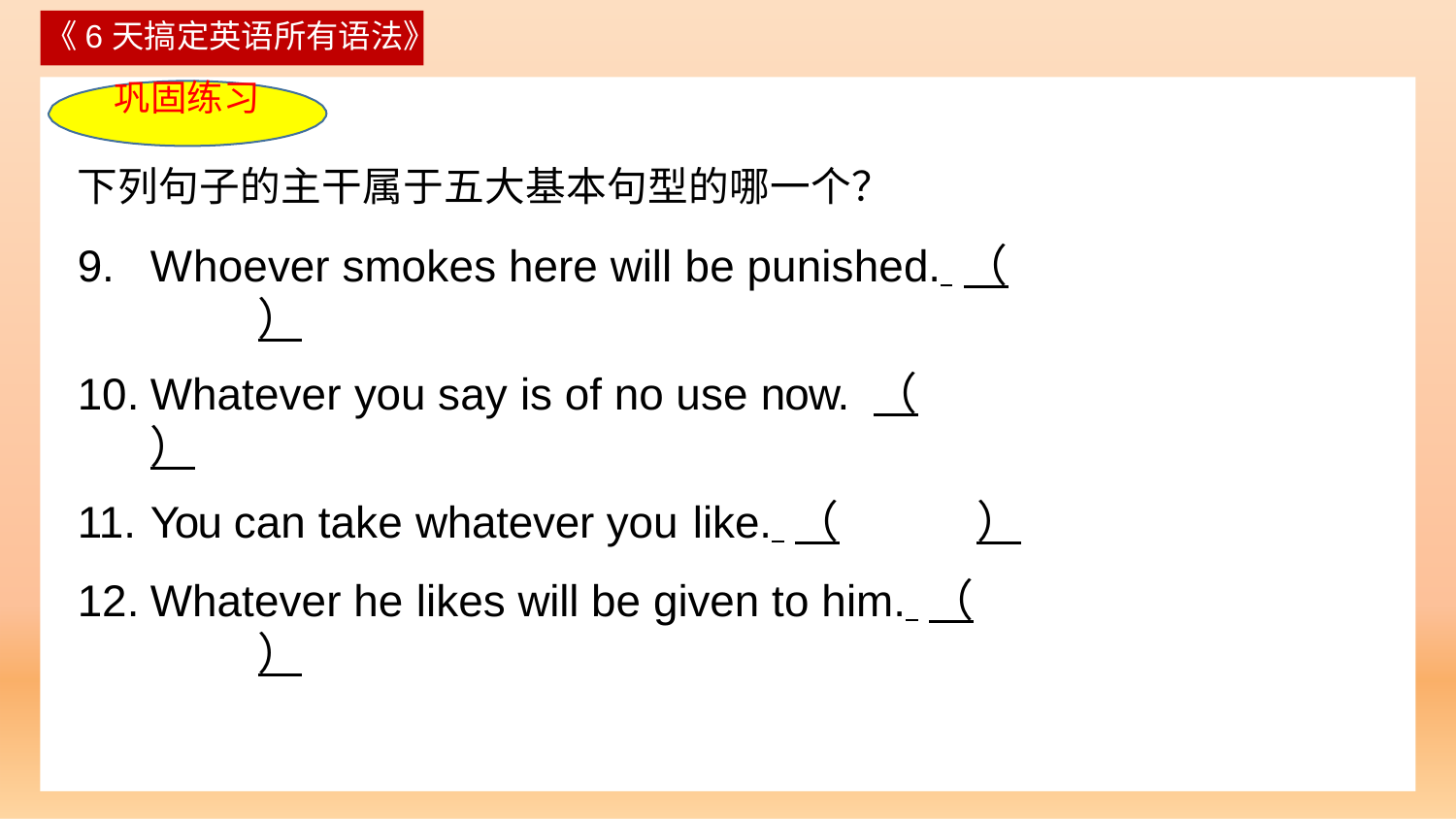

《6天搞定英语所有语法》

巩固练习

下列句子的主干属于五大基本句型的哪一个？
Whoever smokes here will be punished. （	）
Whatever you say is of no use now. （	）
You can take whatever you like. （	）
Whatever he likes will be given to him. （	）